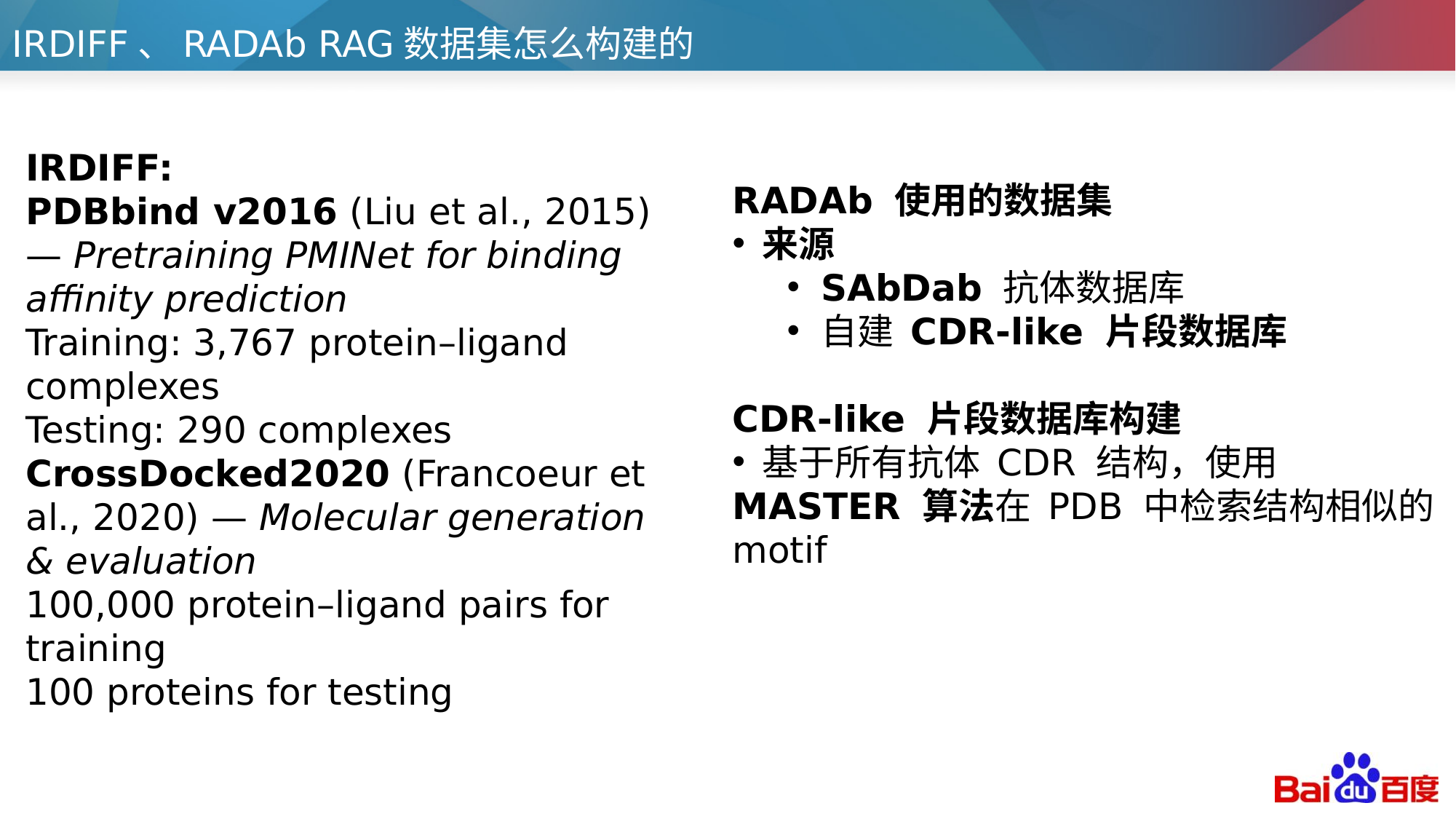

IRDIFF、RADAb RAG数据集怎么构建的
IRDIFF:
PDBbind v2016 (Liu et al., 2015) — Pretraining PMINet for binding affinity prediction
Training: 3,767 protein–ligand complexes
Testing: 290 complexes
CrossDocked2020 (Francoeur et al., 2020) — Molecular generation & evaluation
100,000 protein–ligand pairs for training
100 proteins for testing
RADAb 使用的数据集
 来源
SAbDab 抗体数据库
自建 CDR-like 片段数据库

CDR-like 片段数据库构建
 基于所有抗体 CDR 结构，使用 MASTER 算法在 PDB 中检索结构相似的 motif